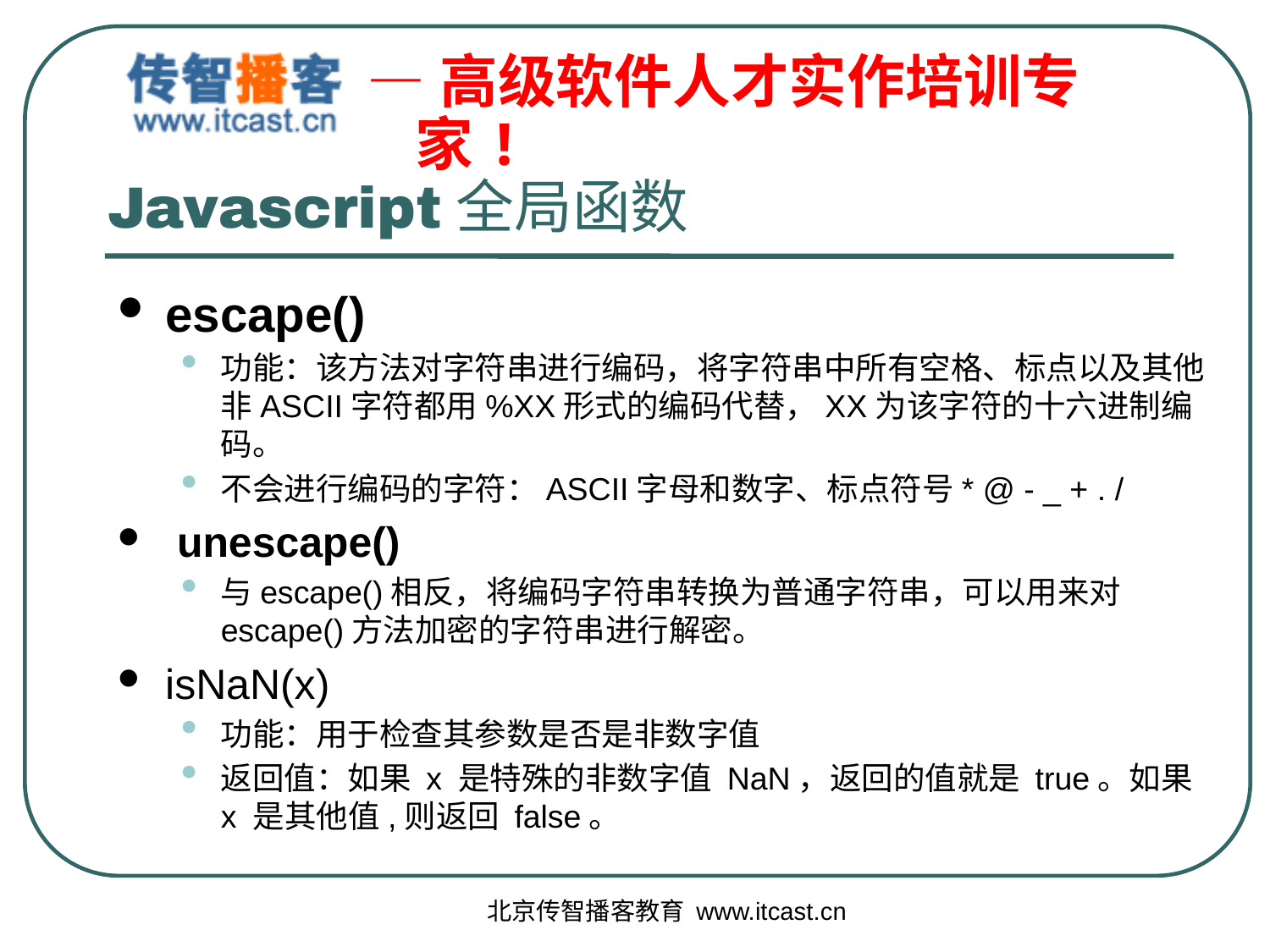

# Javascript全局函数
escape()
功能：该方法对字符串进行编码，将字符串中所有空格、标点以及其他非ASCII字符都用%XX形式的编码代替，XX为该字符的十六进制编码。
不会进行编码的字符：ASCII字母和数字、标点符号* @ - _ + . /
 unescape()
与escape()相反，将编码字符串转换为普通字符串，可以用来对escape()方法加密的字符串进行解密。
isNaN(x)
功能：用于检查其参数是否是非数字值
返回值：如果 x 是特殊的非数字值 NaN，返回的值就是 true。如果 x 是其他值,则返回 false。